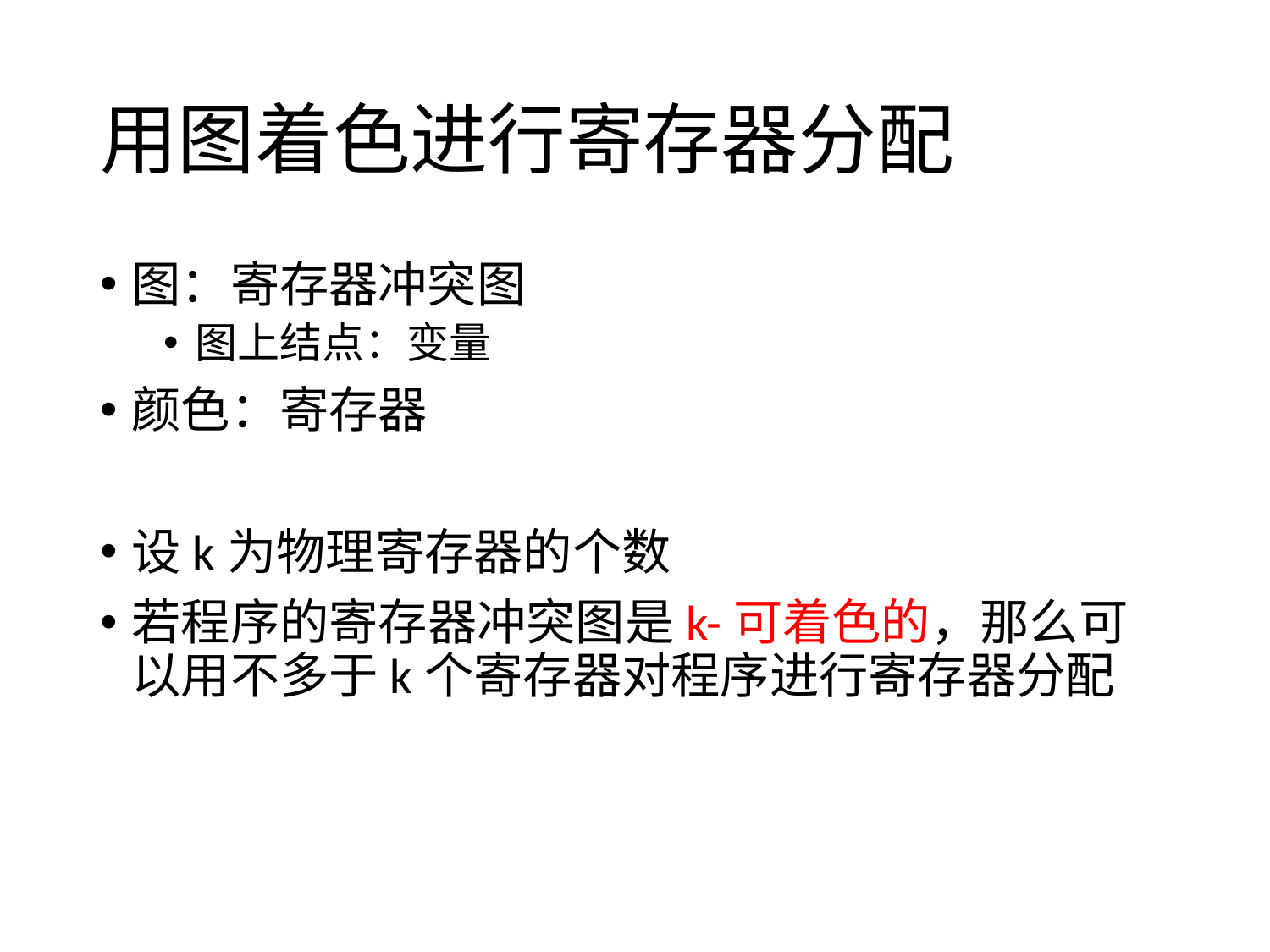

# 用图着色进行寄存器分配
图：寄存器冲突图
图上结点：变量
颜色：寄存器

设k为物理寄存器的个数
若程序的寄存器冲突图是k-可着色的，那么可以用不多于k个寄存器对程序进行寄存器分配